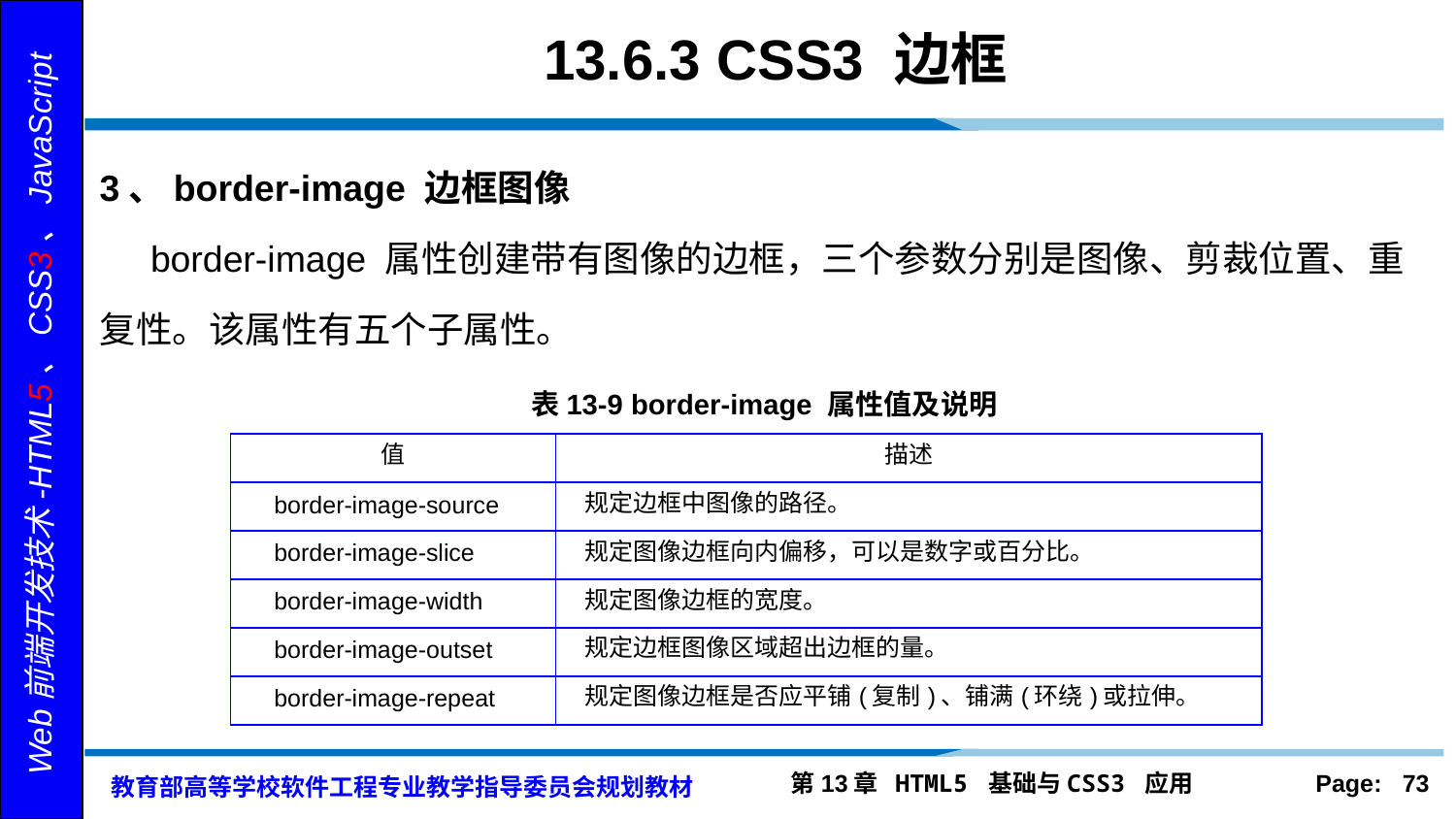

# 13.6.3 CSS3 边框
3、border-image 边框图像
     border-image 属性创建带有图像的边框，三个参数分别是图像、剪裁位置、重复性。该属性有五个子属性。
表13-9 border-image 属性值及说明
| 值 | 描述 |
| --- | --- |
| border-image-source | 规定边框中图像的路径。 |
| border-image-slice | 规定图像边框向内偏移，可以是数字或百分比。 |
| border-image-width | 规定图像边框的宽度。 |
| border-image-outset | 规定边框图像区域超出边框的量。 |
| border-image-repeat | 规定图像边框是否应平铺(复制)、铺满(环绕)或拉伸。 |